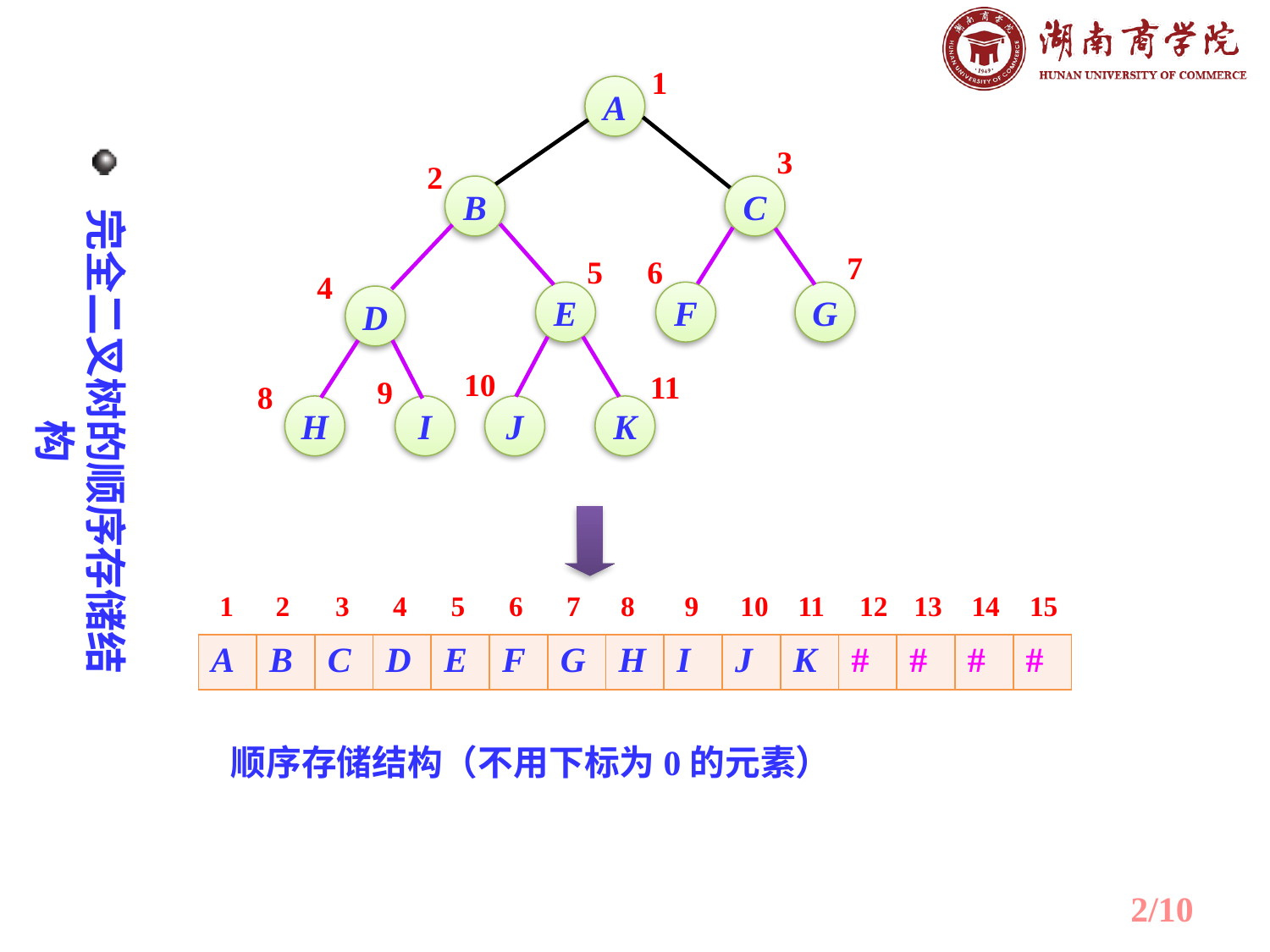

1
3
2
7
5
6
4
10
11
9
8
A
完全二叉树的顺序存储结构

B
C

E
F
G
D

H
I
J
K

1

2

3

4

5

6

7

8

9

10

11

12

13

14

15

| A | B | C | D | E | F | G | H | I | J | K | # | # | # | # |
| --- | --- | --- | --- | --- | --- | --- | --- | --- | --- | --- | --- | --- | --- | --- |
顺序存储结构（不用下标为0的元素）
2/10